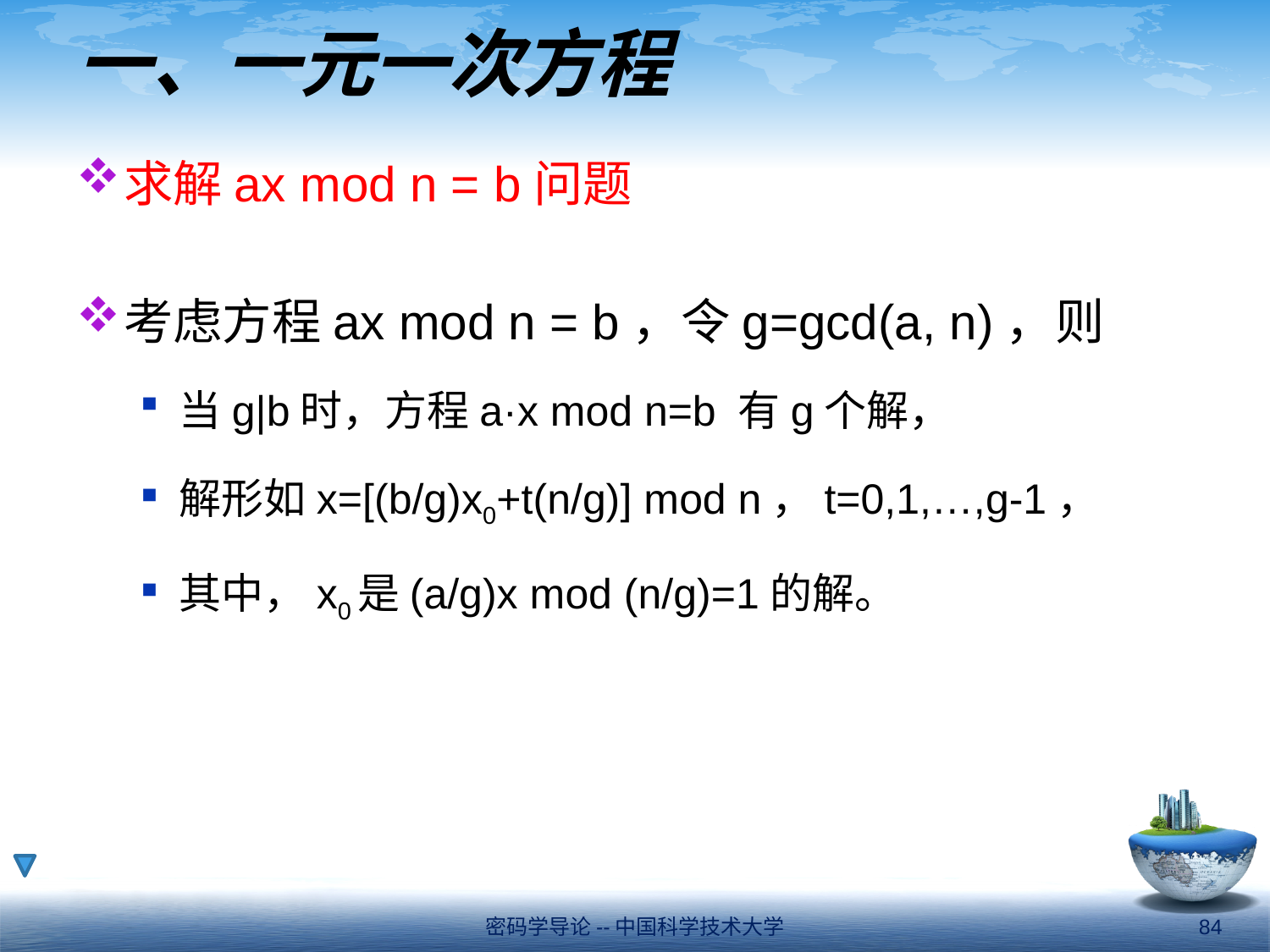

# 一、一元一次方程
求解ax mod n = b问题

考虑方程ax mod n = b，令g=gcd(a, n)，则
当g|b时，方程a·x mod n=b 有g个解，
解形如x=[(b/g)x0+t(n/g)] mod n，t=0,1,…,g-1，
其中，x0是(a/g)x mod (n/g)=1的解。

密码学导论--中国科学技术大学
84